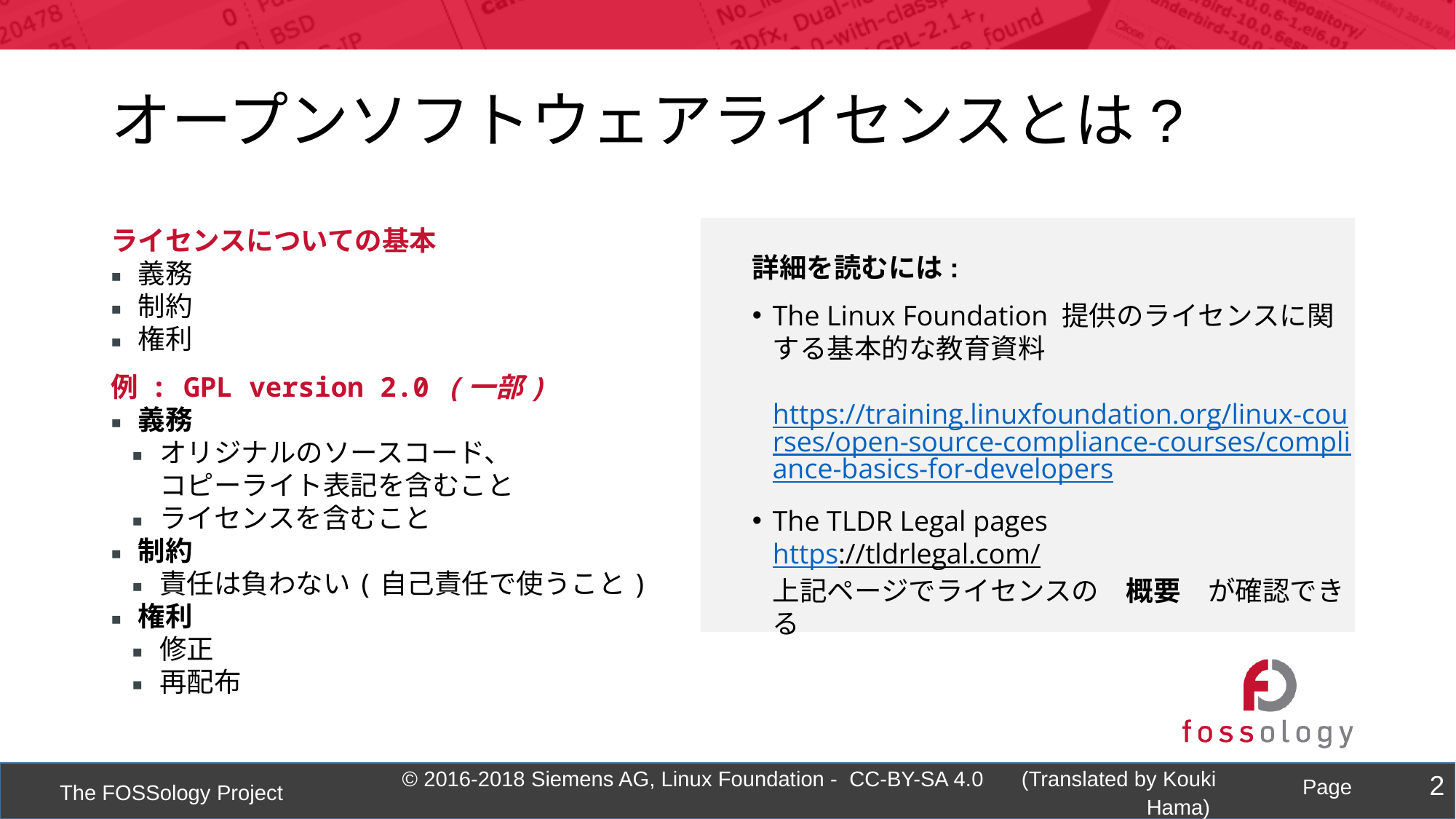

オープンソフトウェアライセンスとは?
ライセンスについての基本
義務
制約
権利
例 : GPL version 2.0 (一部)
義務
オリジナルのソースコード、
コピーライト表記を含むこと
ライセンスを含むこと
制約
責任は負わない(自己責任で使うこと)
権利
修正
再配布

詳細を読むには:
The Linux Foundation 提供のライセンスに関する基本的な教育資料
 https://training.linuxfoundation.org/linux-courses/open-source-compliance-courses/compliance-basics-for-developers
The TLDR Legal pages
https://tldrlegal.com/
上記ページでライセンスの　概要　が確認できる